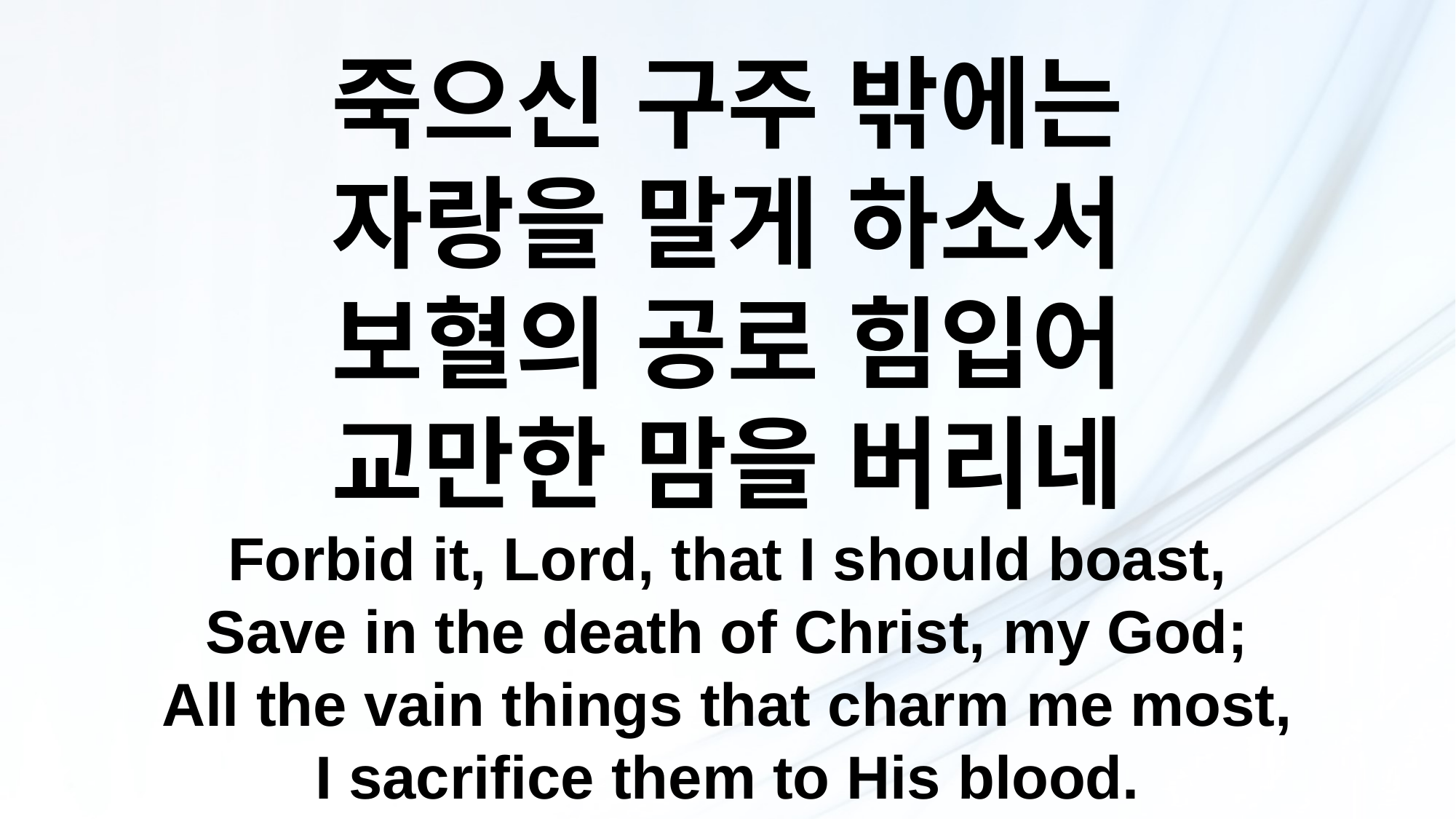

죽으신 구주 밖에는
자랑을 말게 하소서
보혈의 공로 힘입어
교만한 맘을 버리네
Forbid it, Lord, that I should boast,
Save in the death of Christ, my God;
All the vain things that charm me most,
I sacrifice them to His blood.